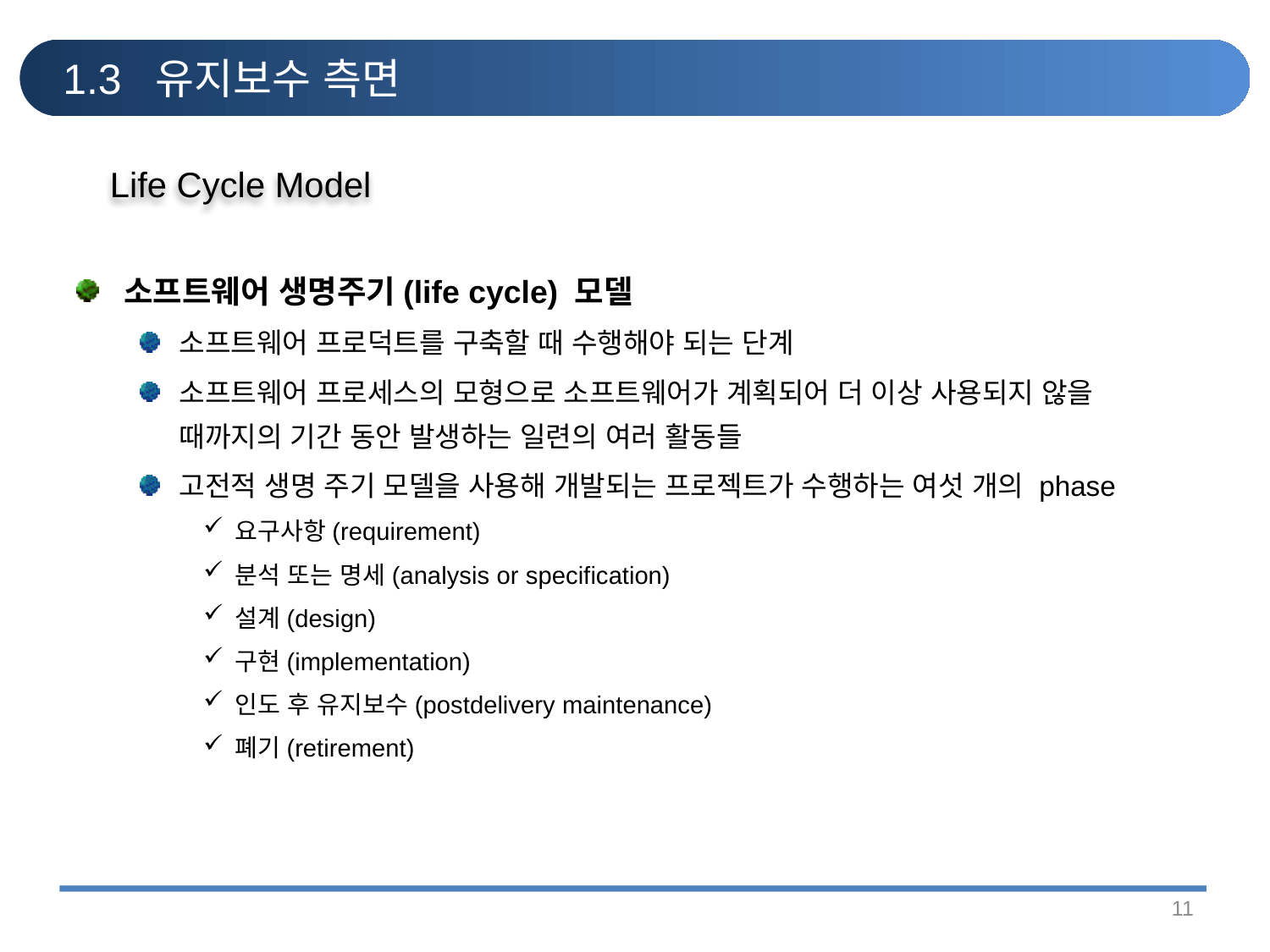

# 1.3  유지보수 측면
Life Cycle Model
소프트웨어 생명주기(life cycle) 모델
소프트웨어 프로덕트를 구축할 때 수행해야 되는 단계
소프트웨어 프로세스의 모형으로 소프트웨어가 계획되어 더 이상 사용되지 않을 때까지의 기간 동안 발생하는 일련의 여러 활동들
고전적 생명 주기 모델을 사용해 개발되는 프로젝트가 수행하는 여섯 개의 phase
요구사항(requirement)
분석 또는 명세(analysis or specification)
설계(design)
구현(implementation)
인도 후 유지보수(postdelivery maintenance)
폐기(retirement)
11